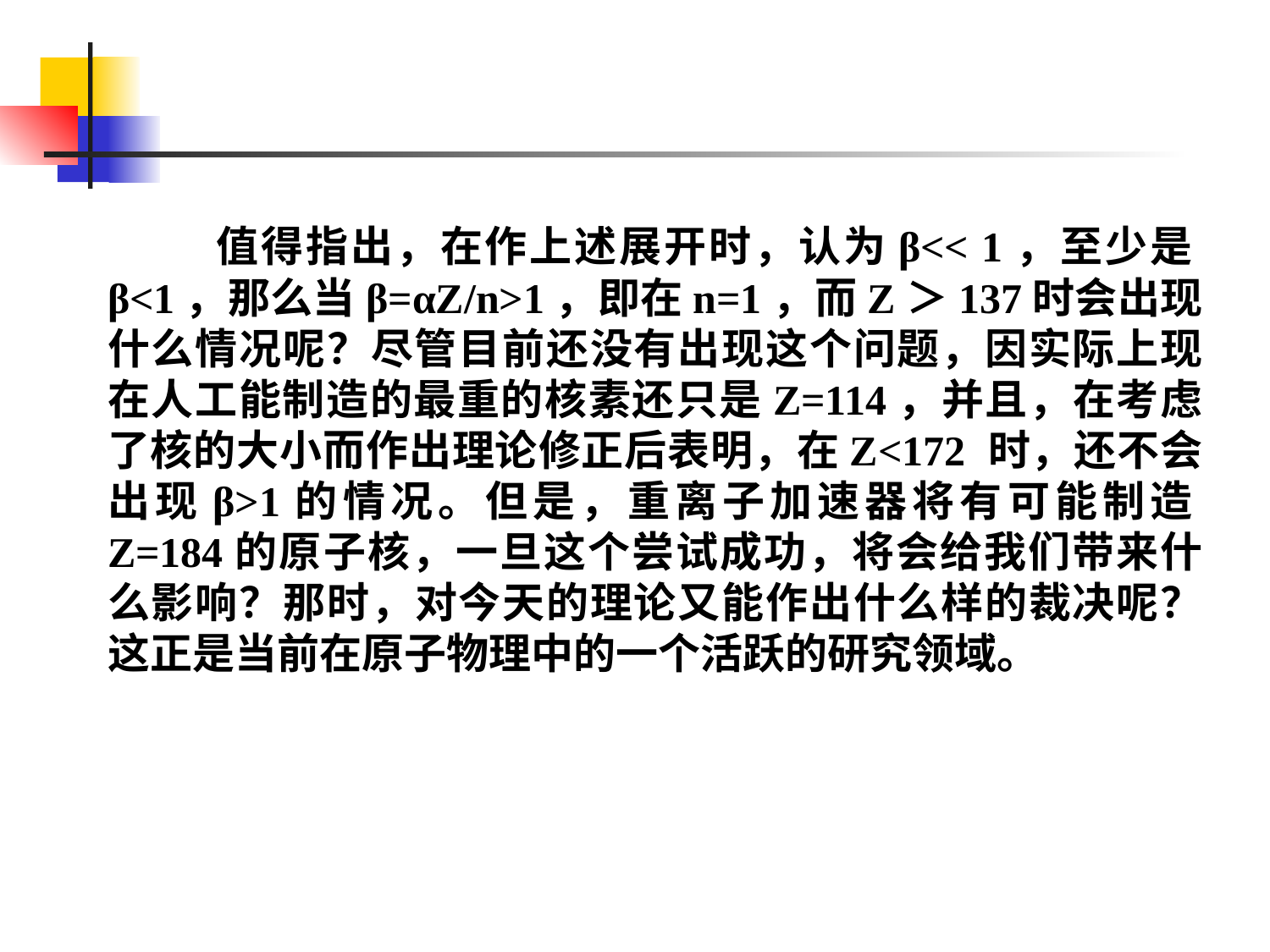

值得指出，在作上述展开时，认为β<< 1，至少是β<1，那么当β=αZ/n>1，即在n=1，而Z＞137时会出现什么情况呢？尽管目前还没有出现这个问题，因实际上现在人工能制造的最重的核素还只是Z=114，并且，在考虑了核的大小而作出理论修正后表明，在Z<172 时，还不会出现β>1的情况。但是，重离子加速器将有可能制造Z=184的原子核，一旦这个尝试成功，将会给我们带来什么影响？那时，对今天的理论又能作出什么样的裁决呢？这正是当前在原子物理中的一个活跃的研究领域。